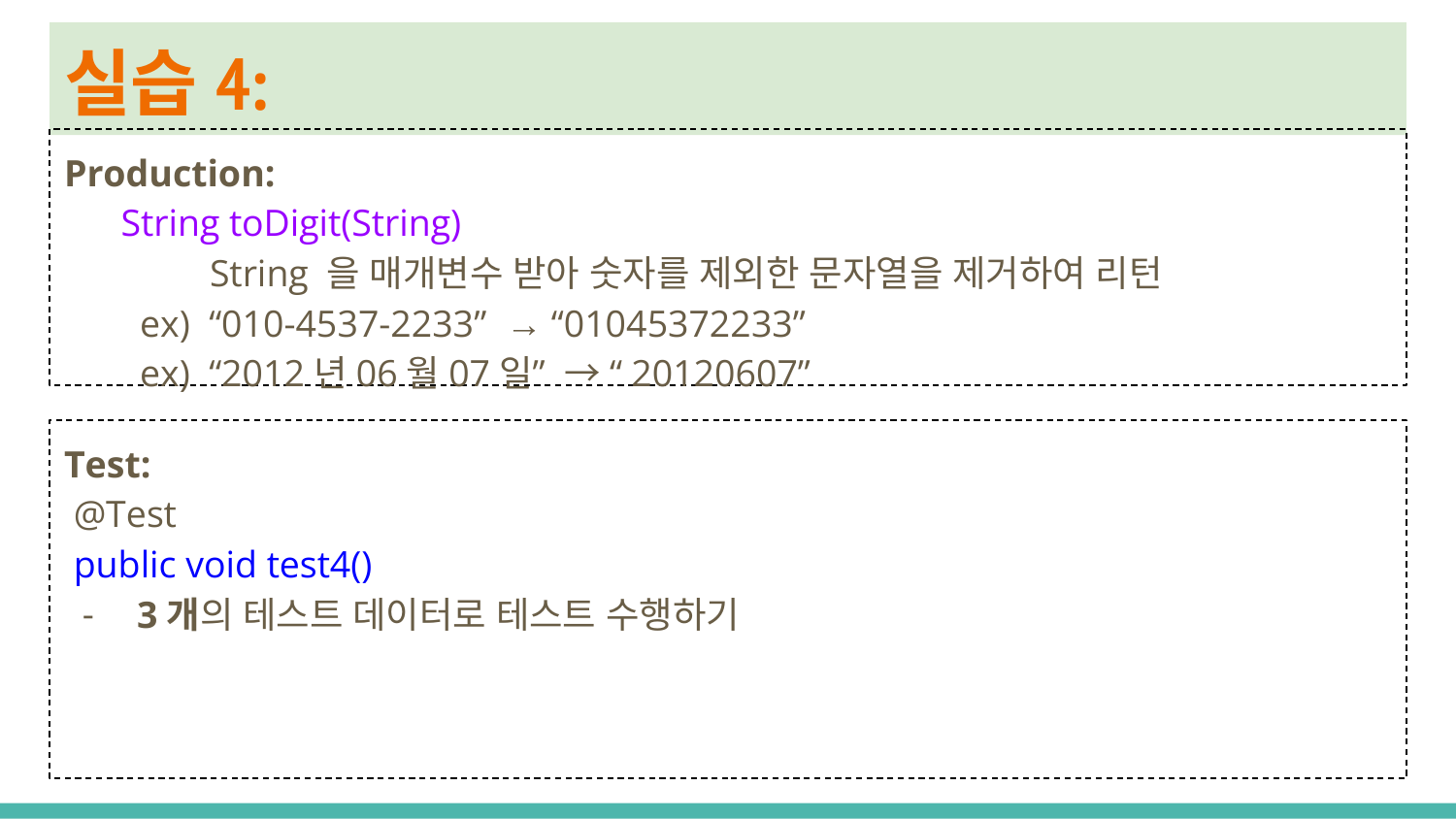

# 실습4:
Production:
      String toDigit(String)
	String 을 매개변수 받아 숫자를 제외한 문자열을 제거하여 리턴
        ex)  “010-4537-2233”  → “01045372233”
        ex)  “2012년06월07일”  → “20120607”
Test:
 @Test
 public void test4()
3개의 테스트 데이터로 테스트 수행하기